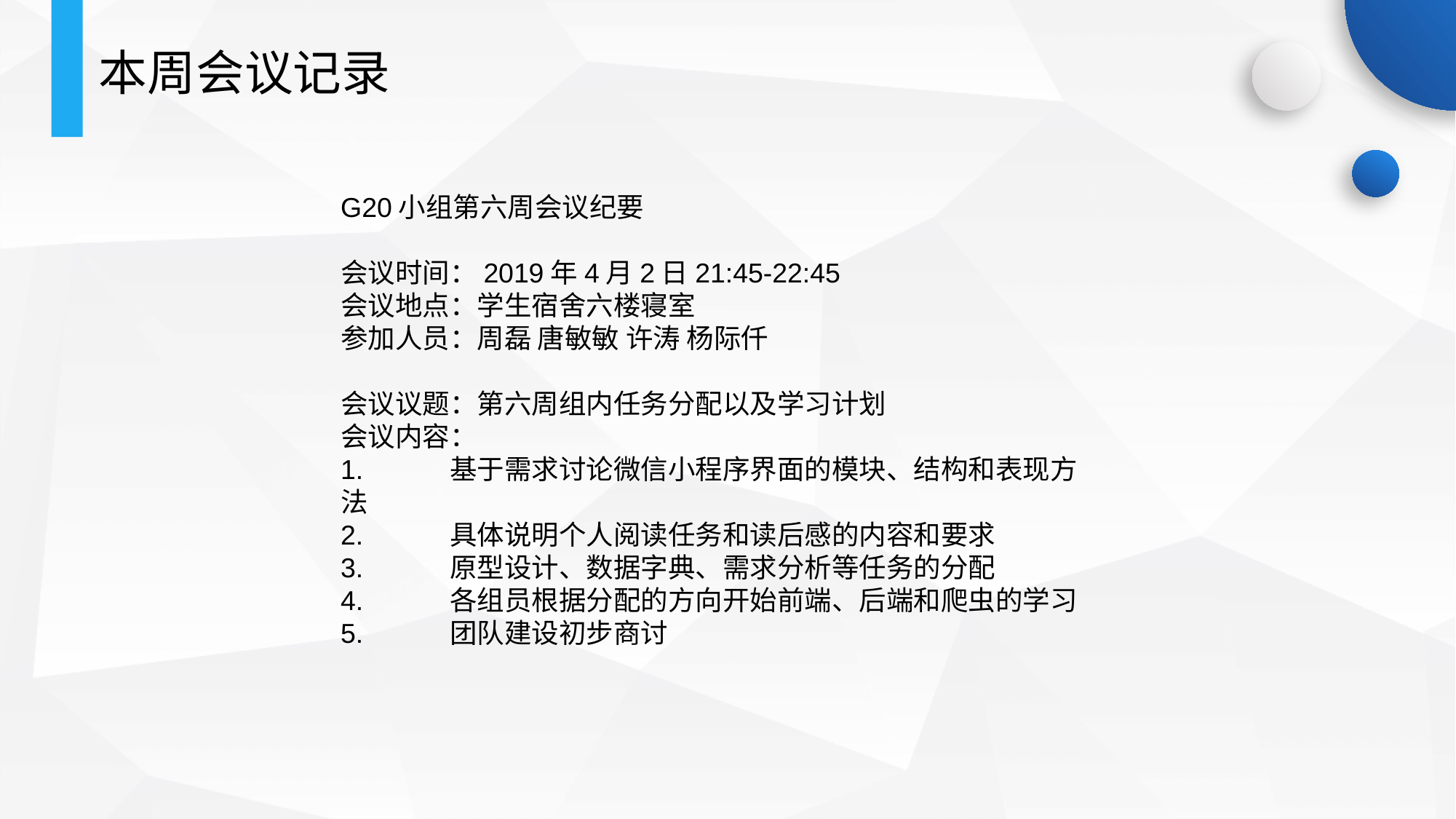

本周会议记录

G20小组第六周会议纪要

会议时间：2019年4月2日21:45-22:45
会议地点：学生宿舍六楼寝室
参加人员：周磊 唐敏敏 许涛 杨际仟

会议议题：第六周组内任务分配以及学习计划
会议内容：
1.	基于需求讨论微信小程序界面的模块、结构和表现方法
2.	具体说明个人阅读任务和读后感的内容和要求
3.	原型设计、数据字典、需求分析等任务的分配
4.	各组员根据分配的方向开始前端、后端和爬虫的学习
5.	团队建设初步商讨